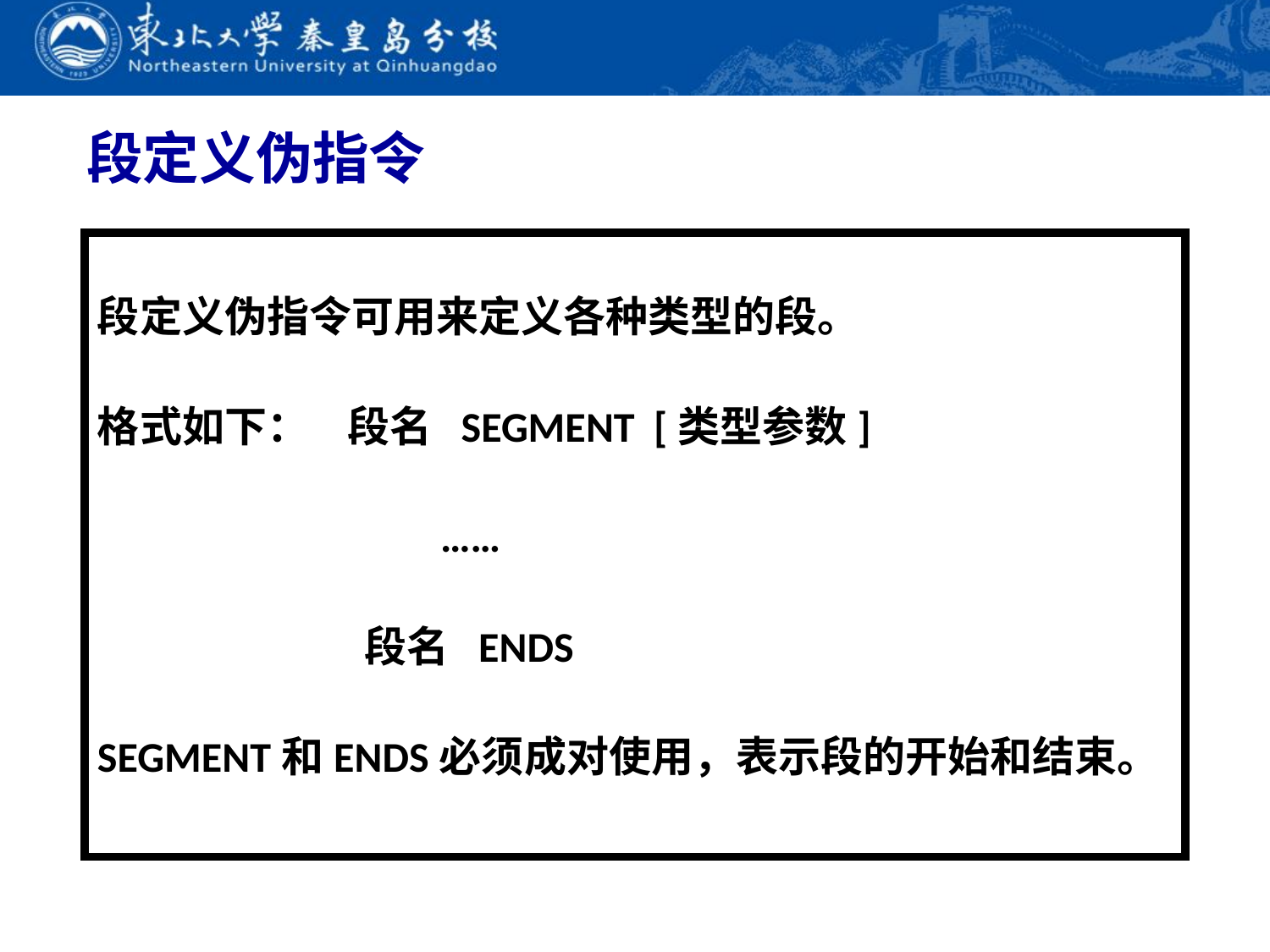

# 段定义伪指令
段定义伪指令可用来定义各种类型的段。
格式如下：    段名  SEGMENT  [类型参数]
                                    ……
                           段名  ENDS
SEGMENT和ENDS必须成对使用，表示段的开始和结束。